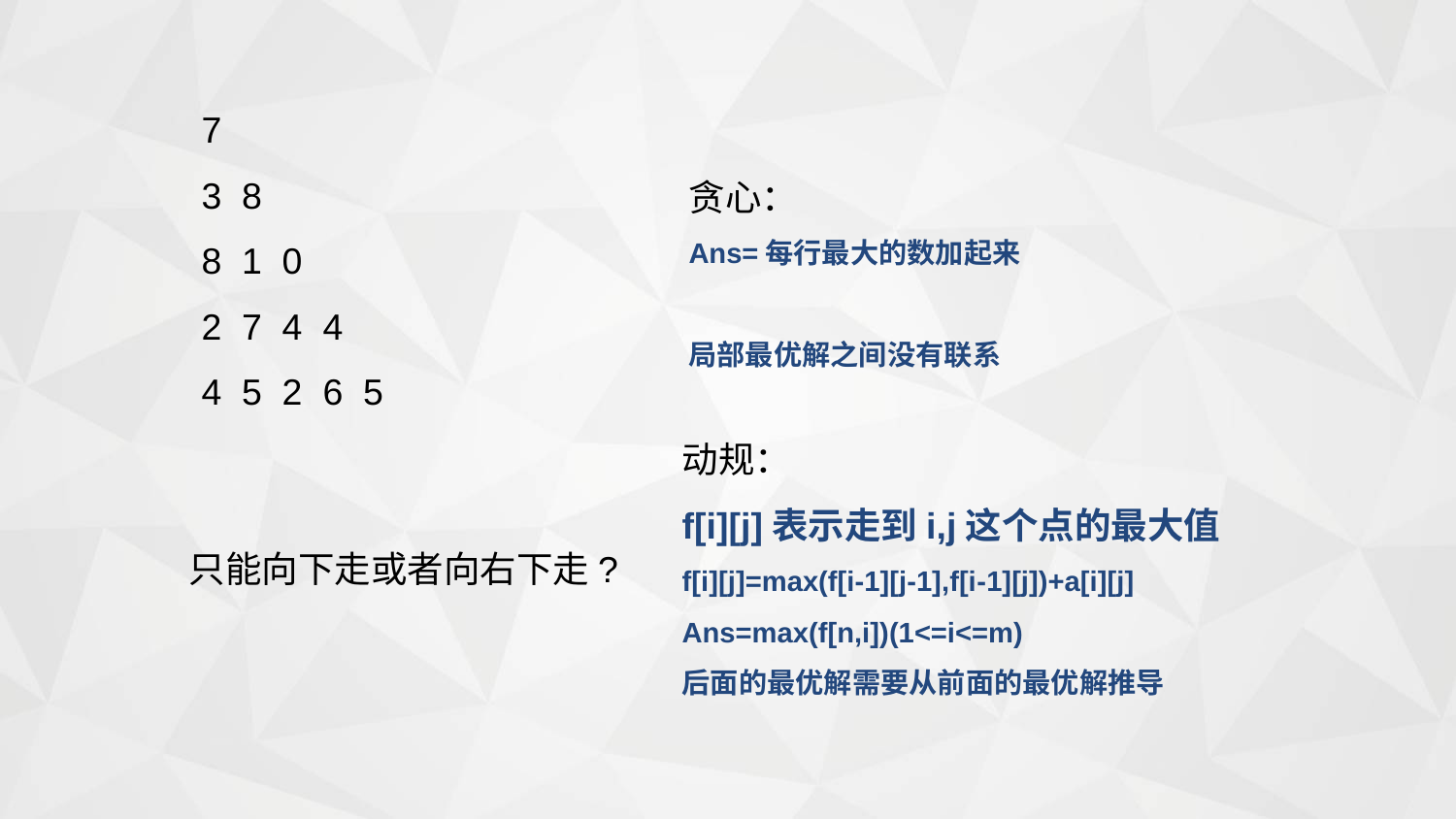

7
3  8
8  1  0
2  7  4  4
4  5  2  6  5

贪心：
Ans=每行最大的数加起来

局部最优解之间没有联系
只能向下走或者向右下走?
动规：
f[i][j]表示走到i,j这个点的最大值
f[i][j]=max(f[i-1][j-1],f[i-1][j])+a[i][j]
Ans=max(f[n,i])(1<=i<=m)
后面的最优解需要从前面的最优解推导